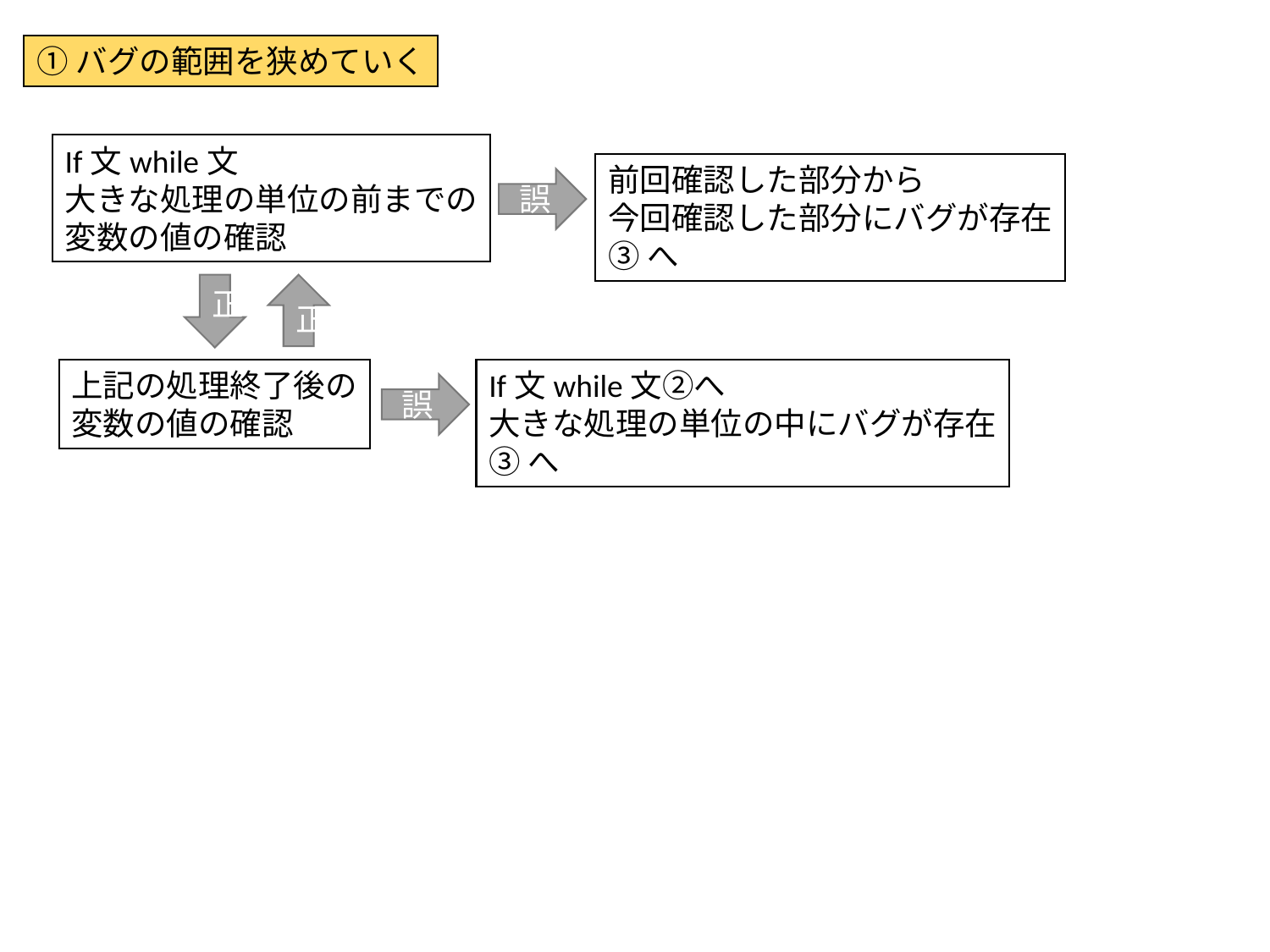

①バグの範囲を狭めていく
If文while文
大きな処理の単位の前までの
変数の値の確認
前回確認した部分から
今回確認した部分にバグが存在
③へ
誤
正
正
If文while文②へ
大きな処理の単位の中にバグが存在
③へ
上記の処理終了後の
変数の値の確認
誤